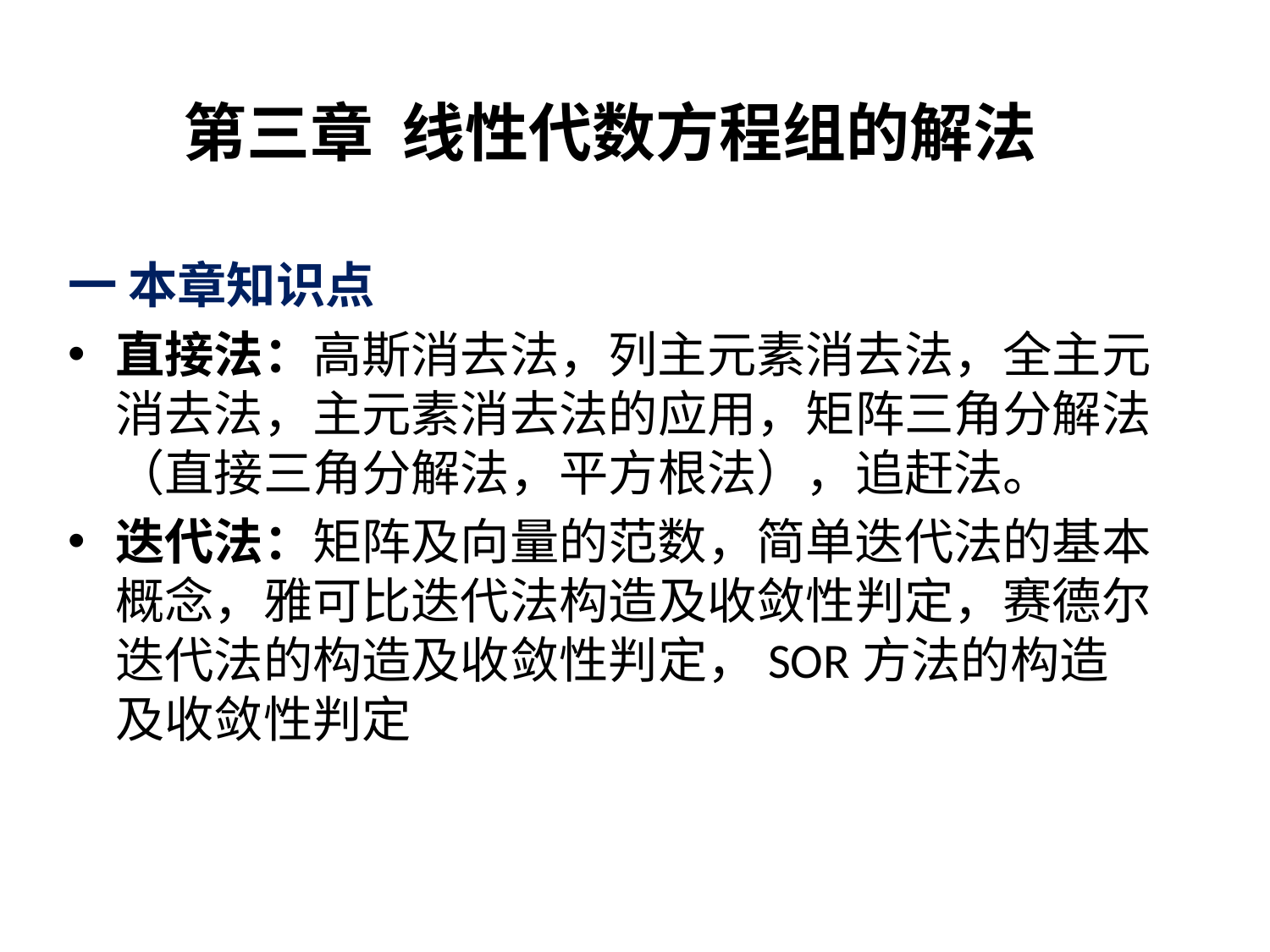

第三章  线性代数方程组的解法
一 本章知识点
直接法：高斯消去法，列主元素消去法，全主元消去法，主元素消去法的应用，矩阵三角分解法（直接三角分解法，平方根法），追赶法。
迭代法：矩阵及向量的范数，简单迭代法的基本概念，雅可比迭代法构造及收敛性判定，赛德尔迭代法的构造及收敛性判定，SOR方法的构造及收敛性判定